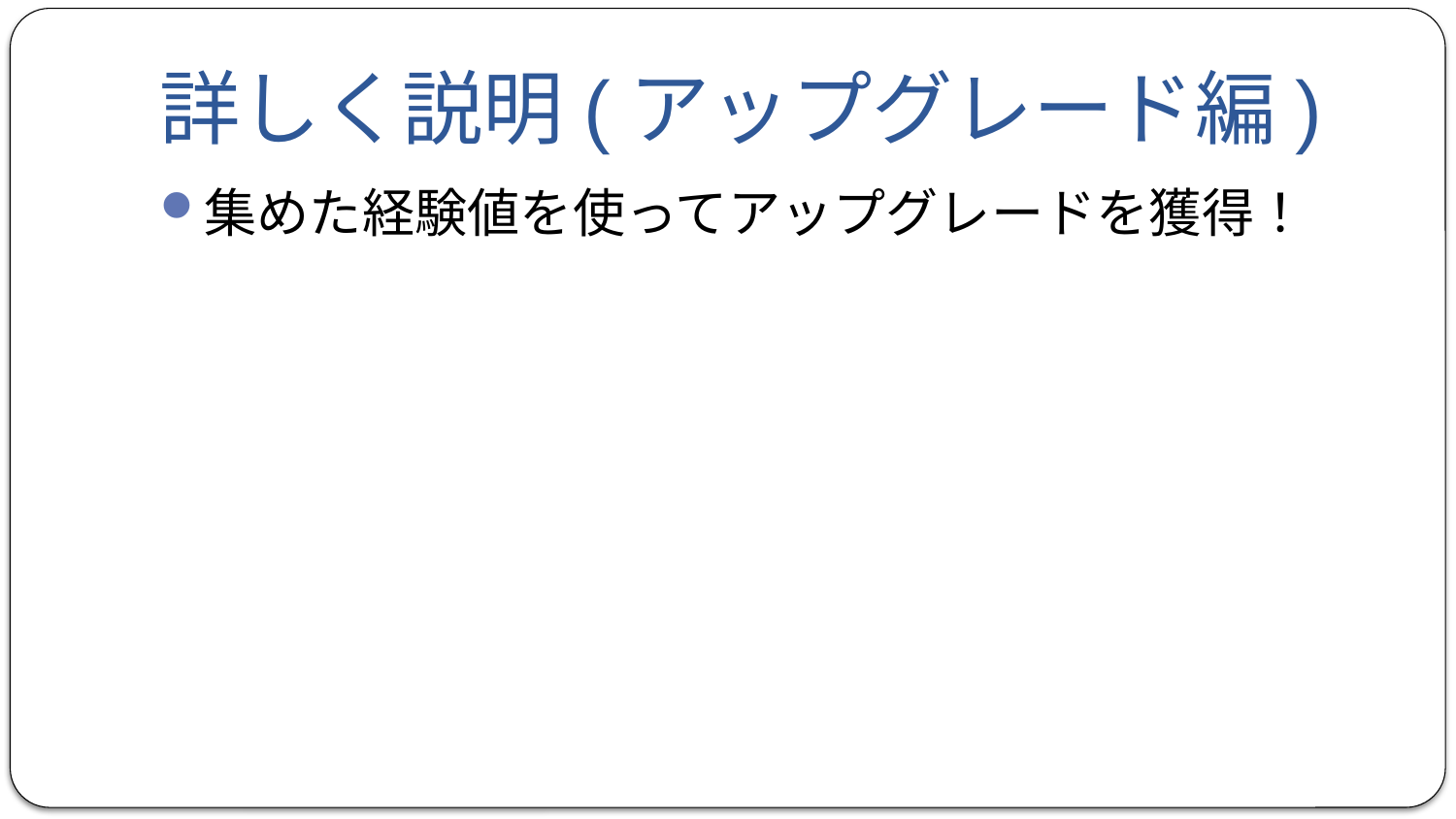

# 詳しく説明(アップグレード編)
集めた経験値を使ってアップグレードを獲得！